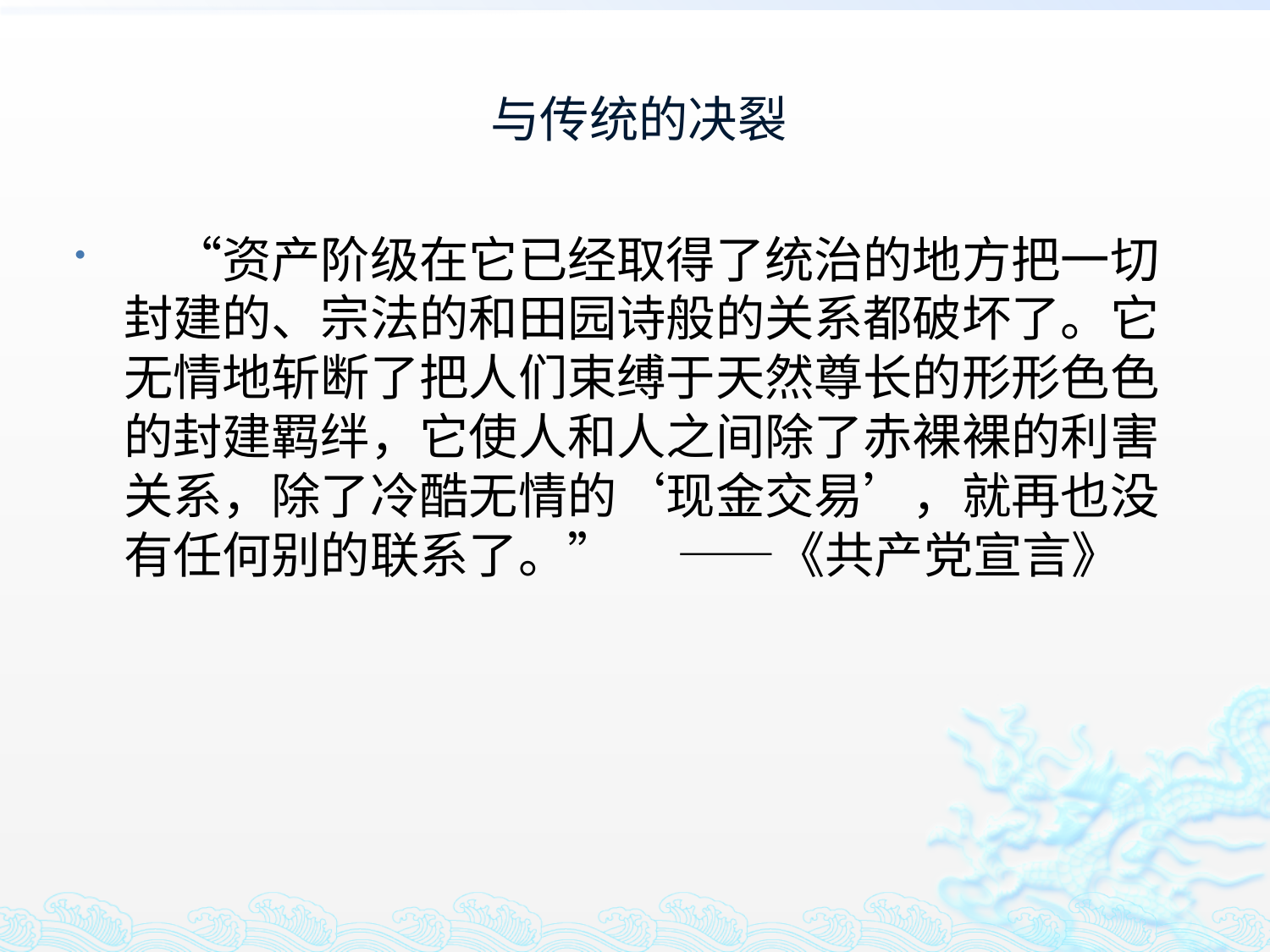

# 与传统的决裂
　“资产阶级在它已经取得了统治的地方把一切封建的、宗法的和田园诗般的关系都破坏了。它无情地斩断了把人们束缚于天然尊长的形形色色的封建羁绊，它使人和人之间除了赤裸裸的利害关系，除了冷酷无情的‘现金交易’，就再也没有任何别的联系了。”　 ——《共产党宣言》